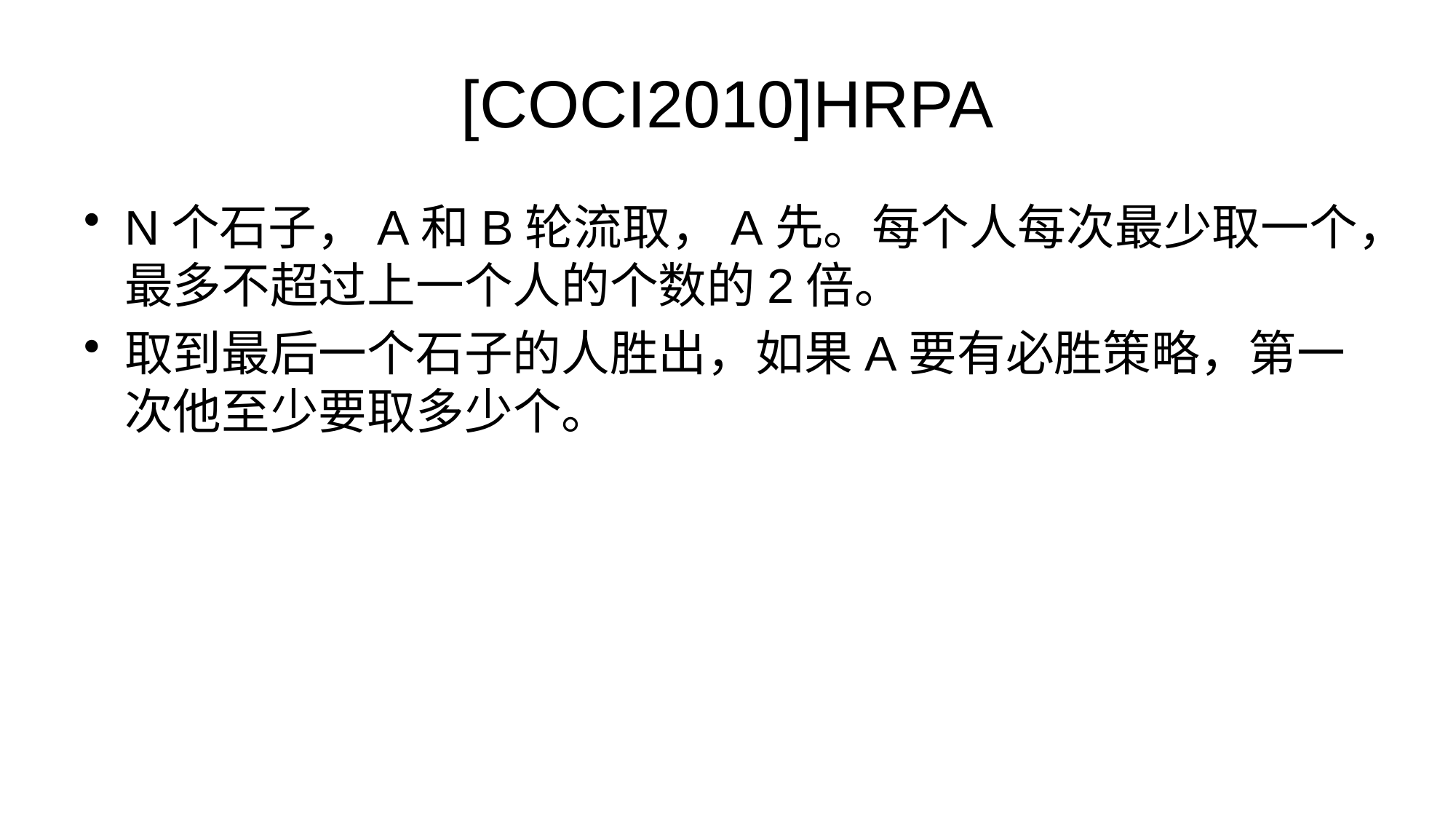

# [COCI2010]HRPA
N个石子，A和B轮流取，A先。每个人每次最少取一个，最多不超过上一个人的个数的2倍。
取到最后一个石子的人胜出，如果A要有必胜策略，第一次他至少要取多少个。